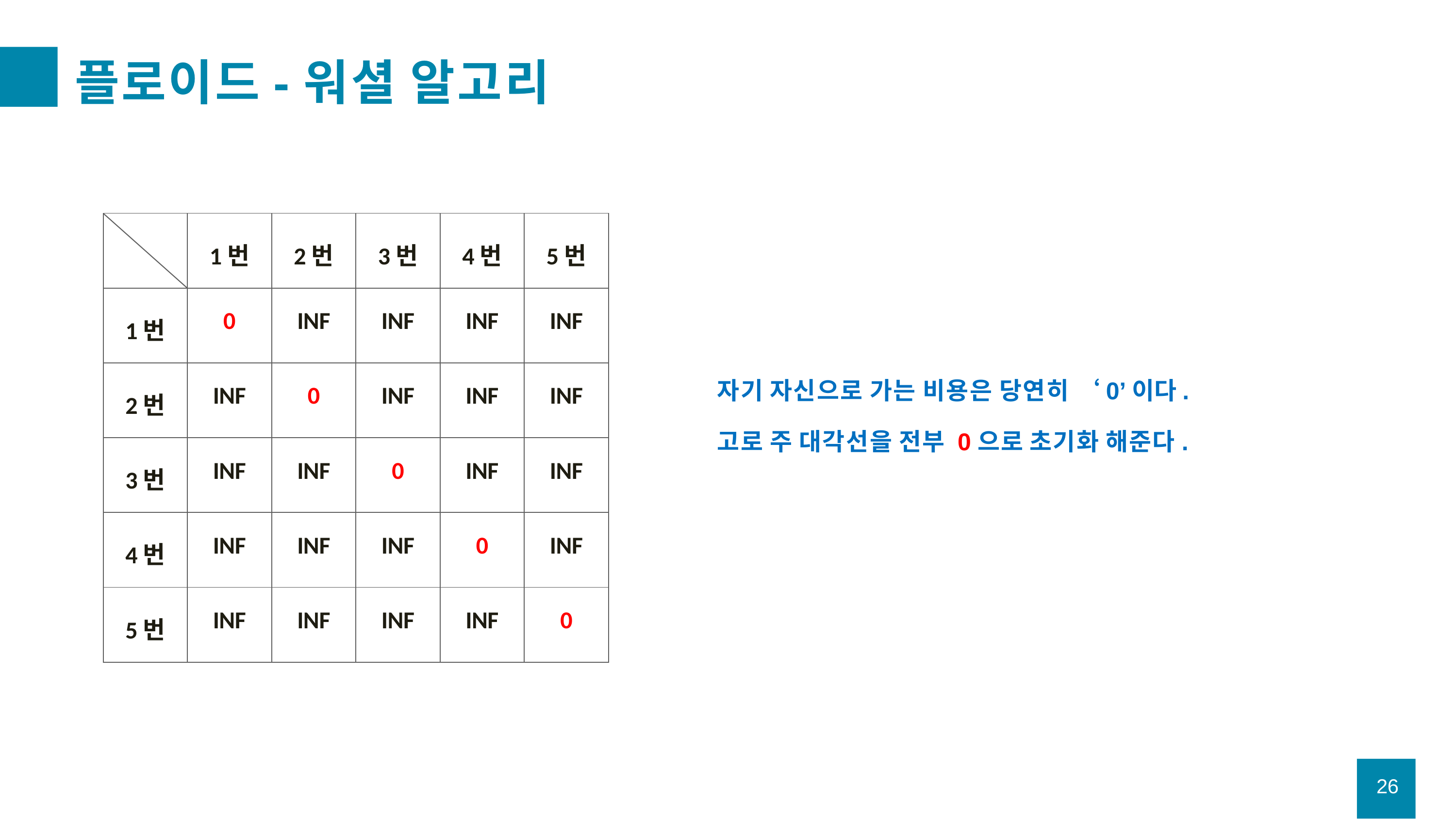

# 플로이드-워셜 알고리
|  | 1번 | 2번 | 3번 | 4번 | 5번 |
| --- | --- | --- | --- | --- | --- |
| 1번 | 0 | INF | INF | INF | INF |
| 2번 | INF | 0 | INF | INF | INF |
| 3번 | INF | INF | 0 | INF | INF |
| 4번 | INF | INF | INF | 0 | INF |
| 5번 | INF | INF | INF | INF | 0 |

자기 자신으로 가는 비용은 당연히 ‘0’이다.
고로 주 대각선을 전부 0으로 초기화 해준다.
26